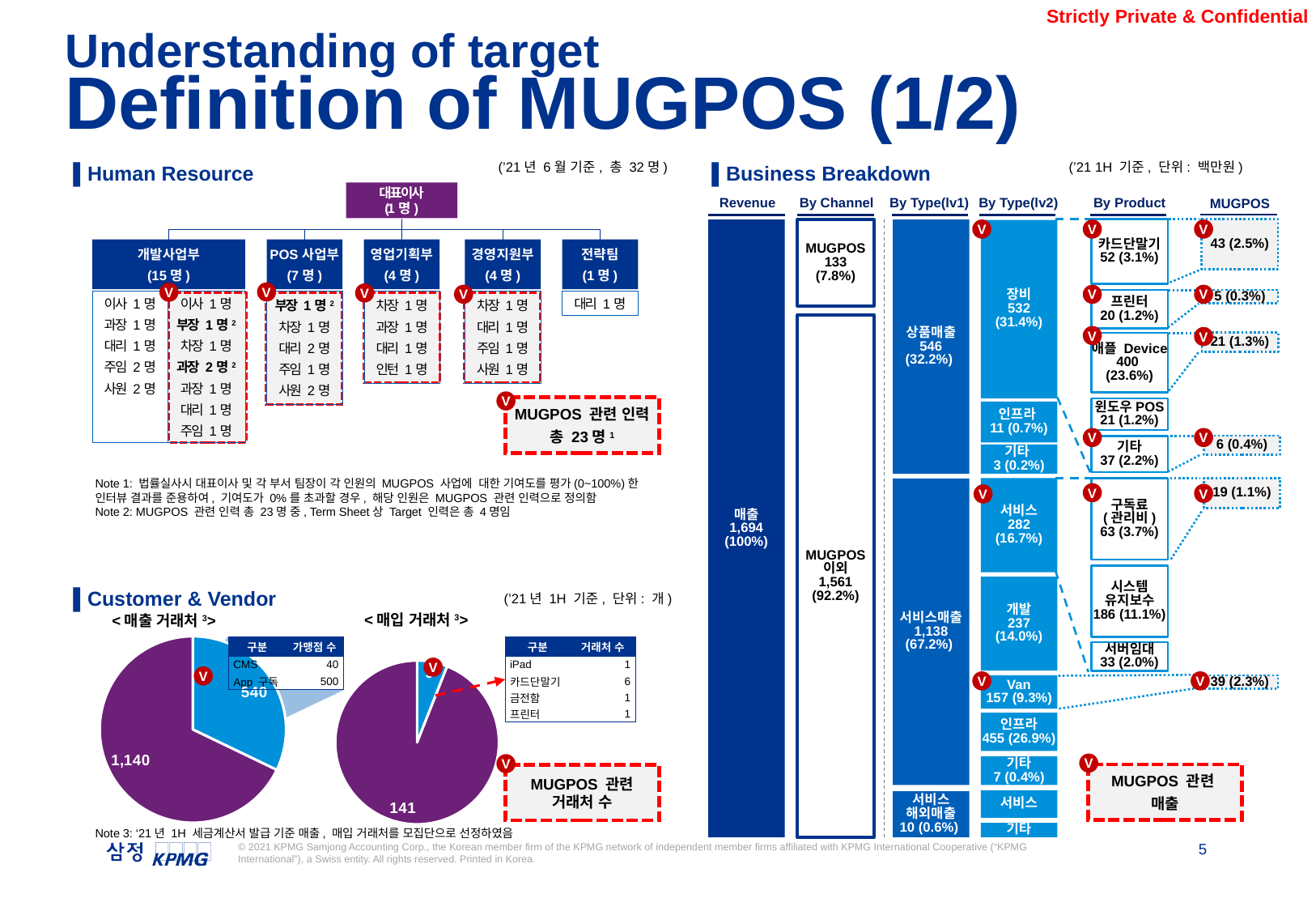

Understanding of target
Definition of MUGPOS (1/2)
▌Human Resource
▌Business Breakdown
(’21년 6월 기준, 총 32명)
(’21 1H 기준, 단위: 백만원)
대표이사
(1명)
Revenue
By Channel
By Type(lv1)
By Type(lv2)
By Product
MUGPOS
카드단말기
52 (3.1%)
43 (2.5%)
V
V
V
매출
1,694
(100%)
MUGPOS
133
(7.8%)
상품매출
546
(32.2%)
장비
532
(31.4%)
전략팀
(1명)
개발사업부
(15명)
POS사업부
(7명)
영업기획부
(4명)
경영지원부
(4명)
V
V
V
V
V
V
프린터
20 (1.2%)
5 (0.3%)
이사 1명
과장 1명
대리 1명
주임 2명
사원 2명

이사 1명
부장 1명2
차장 1명
과장 2명2
과장 1명
대리 1명
주임 1명
대리 1명
부장 1명2
차장 1명
대리 2명
주임 1명
사원 2명
차장 1명
과장 1명
대리 1명
인턴 1명
차장 1명
대리 1명
주임 1명
사원 1명

MUGPOS
이외
1,561
(92.2%)
V
V
21 (1.3%)
애플 Device
400
(23.6%)
V
MUGPOS 관련 인력
총 23명1
윈도우POS
21 (1.2%)
인프라
11 (0.7%)
V
V
6 (0.4%)
기타
37 (2.2%)
기타
3 (0.2%)
Note 1: 법률실사시 대표이사 및 각 부서 팀장이 각 인원의 MUGPOS 사업에  대한 기여도를 평가(0~100%)한 인터뷰 결과를 준용하여, 기여도가 0%를 초과할 경우, 해당 인원은 MUGPOS 관련 인력으로 정의함
Note 2: MUGPOS 관련 인력 총 23명 중, Term Sheet상 Target 인력은 총 4명임
19 (1.1%)
구독료
(관리비)
63 (3.7%)
서비스
282
(16.7%)
서비스매출
1,138
(67.2%)
V
V
V
시스템
유지보수
186 (11.1%)
▌Customer & Vendor
개발
237
(14.0%)
(’21년 1H 기준, 단위: 개)
<매입 거래처3>
<매출 거래처3>

### Chart

| Category |  |
|---|---|
| MUGPOS | 540.0 |
| 비MUGPOS | 1140.0 |

### Chart

| Category |  |
|---|---|
| MUGPOS | 9.0 |
| 비MUGPOS | 141.0 |
| 구분 | 가맹점 수 |
| --- | --- |
| CMS | 40 |
| App 구독 | 500 |
| 구분 | 거래처 수 |
| --- | --- |
| iPad | 1 |
| 카드단말기 | 6 |
| 금전함 | 1 |
| 프린터 | 1 |
서버임대
33 (2.0%)
V
V
V
V
Van
157 (9.3%)
39 (2.3%)

인프라
455 (26.9%)
V
V
기타
7 (0.4%)
MUGPOS 관련
매출
MUGPOS 관련 거래처 수
서비스
서비스
해외매출
10 (0.6%)
Note 3: ‘21년 1H 세금계산서 발급 기준 매출, 매입 거래처를 모집단으로 선정하였음
기타